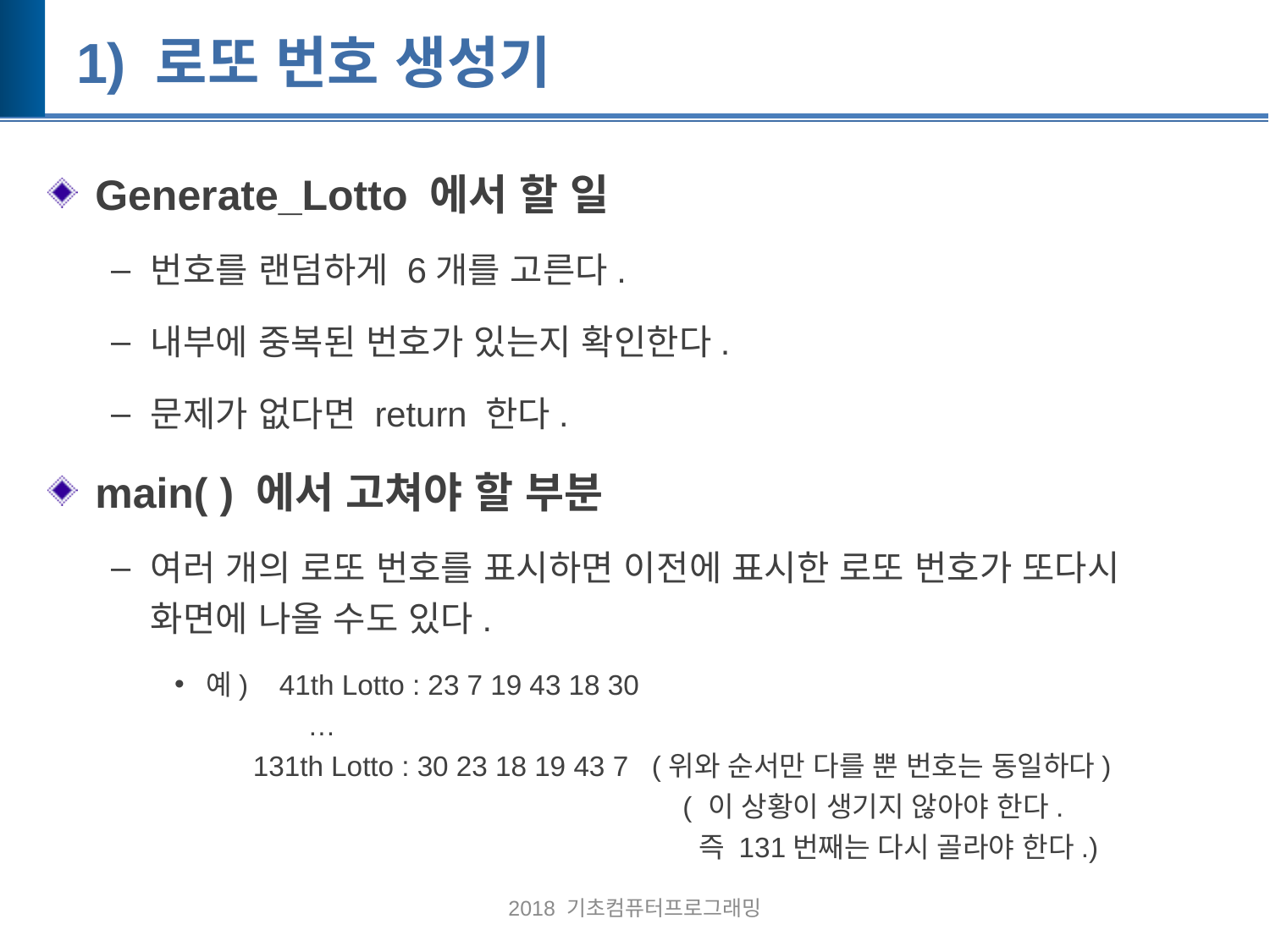

# 1) 로또 번호 생성기
Generate_Lotto 에서 할 일
번호를 랜덤하게 6개를 고른다.
내부에 중복된 번호가 있는지 확인한다.
문제가 없다면 return 한다.
main( ) 에서 고쳐야 할 부분
여러 개의 로또 번호를 표시하면 이전에 표시한 로또 번호가 또다시 화면에 나올 수도 있다.
예)    41th Lotto : 23 7 19 43 18 30
             …
      131th Lotto : 30 23 18 19 43 7   (위와 순서만 다를 뿐 번호는 동일하다)
                                                             ( 이 상황이 생기지 않아야 한다.
                                                              즉 131번째는 다시 골라야 한다.)
2018 기초컴퓨터프로그래밍